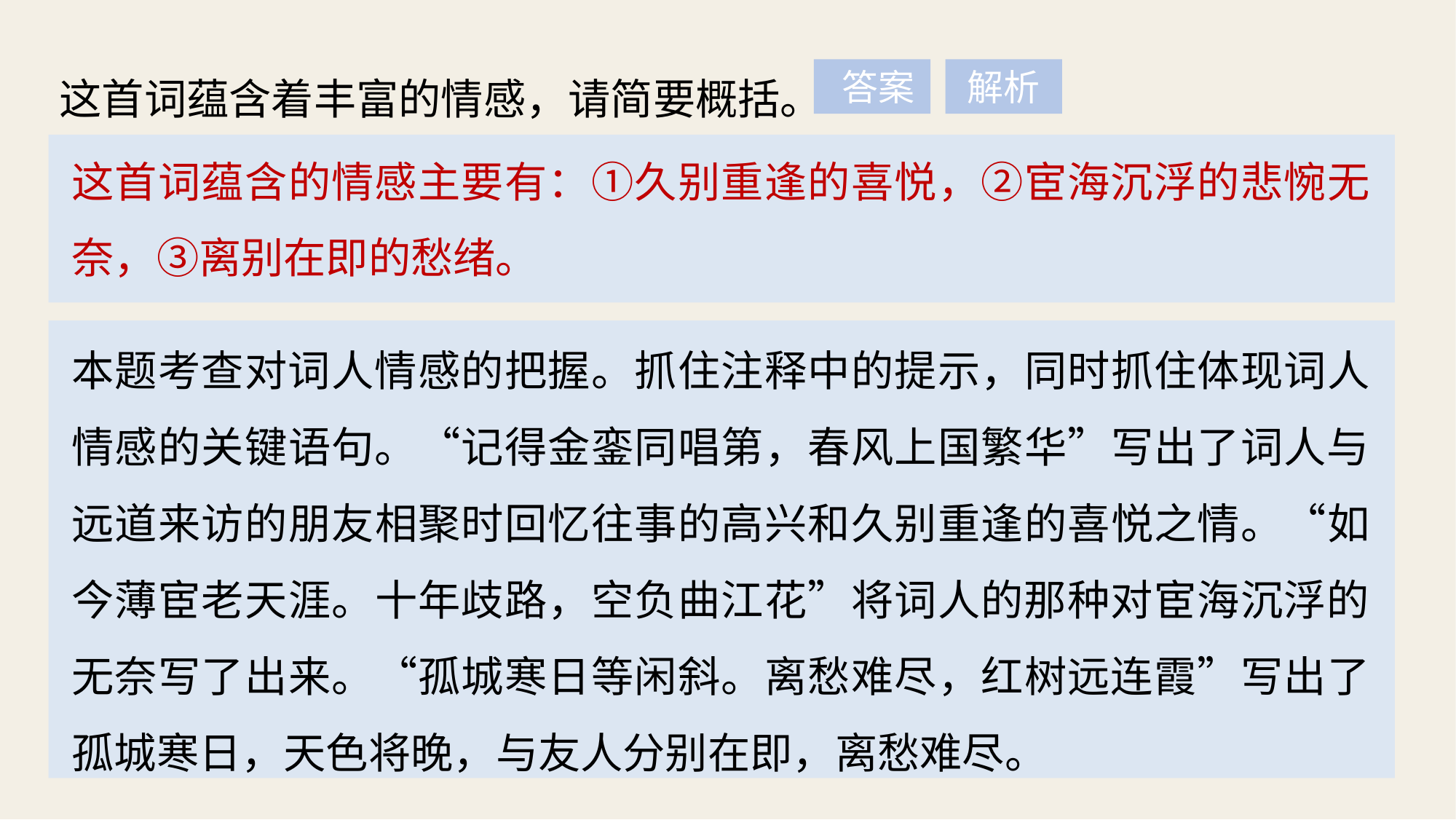

这首词蕴含着丰富的情感，请简要概括。
 答案
解析
这首词蕴含的情感主要有：①久别重逢的喜悦，②宦海沉浮的悲惋无奈，③离别在即的愁绪。

本题考查对词人情感的把握。抓住注释中的提示，同时抓住体现词人情感的关键语句。“记得金銮同唱第，春风上国繁华”写出了词人与远道来访的朋友相聚时回忆往事的高兴和久别重逢的喜悦之情。“如今薄宦老天涯。十年歧路，空负曲江花”将词人的那种对宦海沉浮的无奈写了出来。“孤城寒日等闲斜。离愁难尽，红树远连霞”写出了孤城寒日，天色将晚，与友人分别在即，离愁难尽。